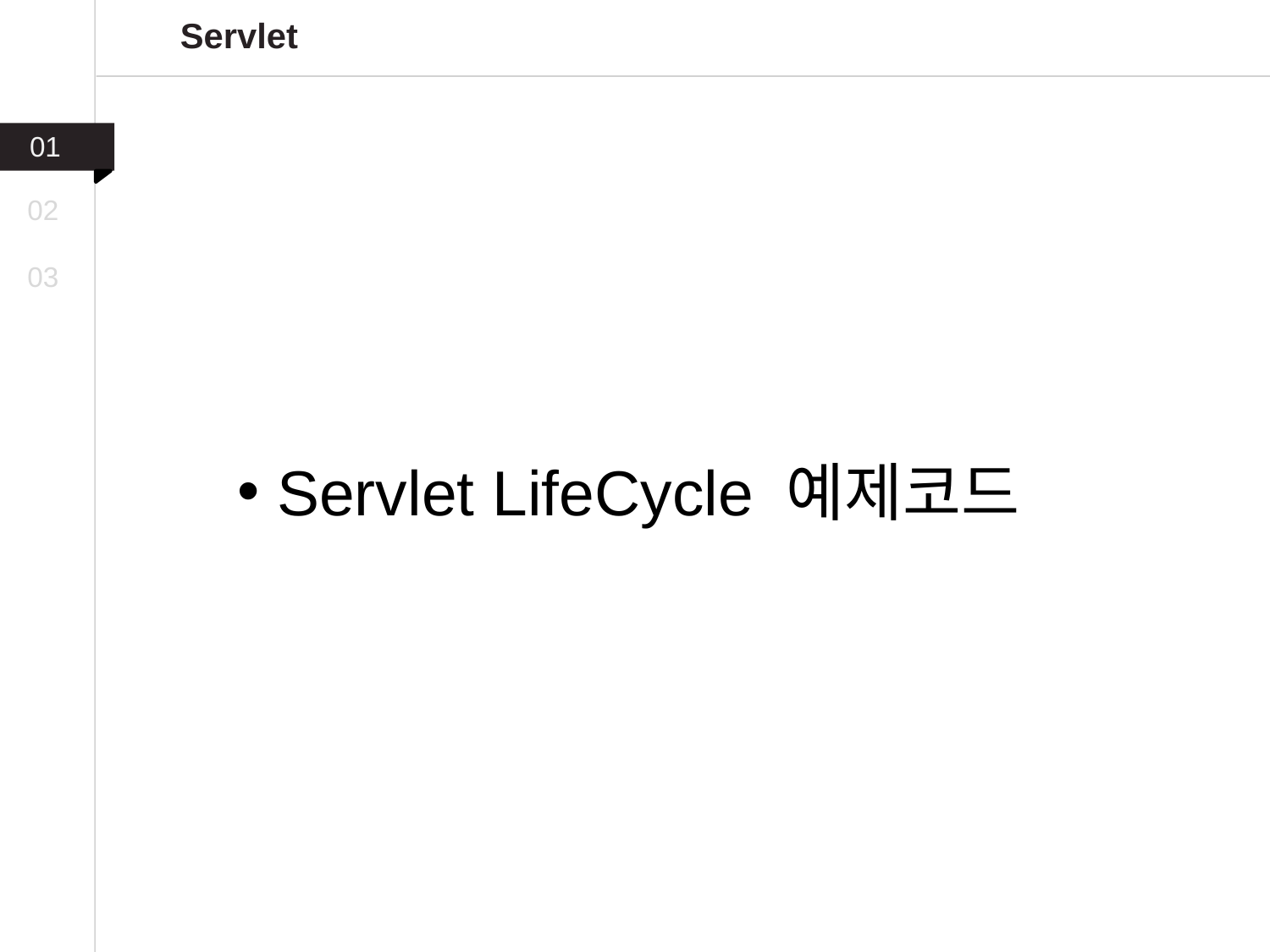

Servlet
01

02
03
Servlet LifeCycle 예제코드